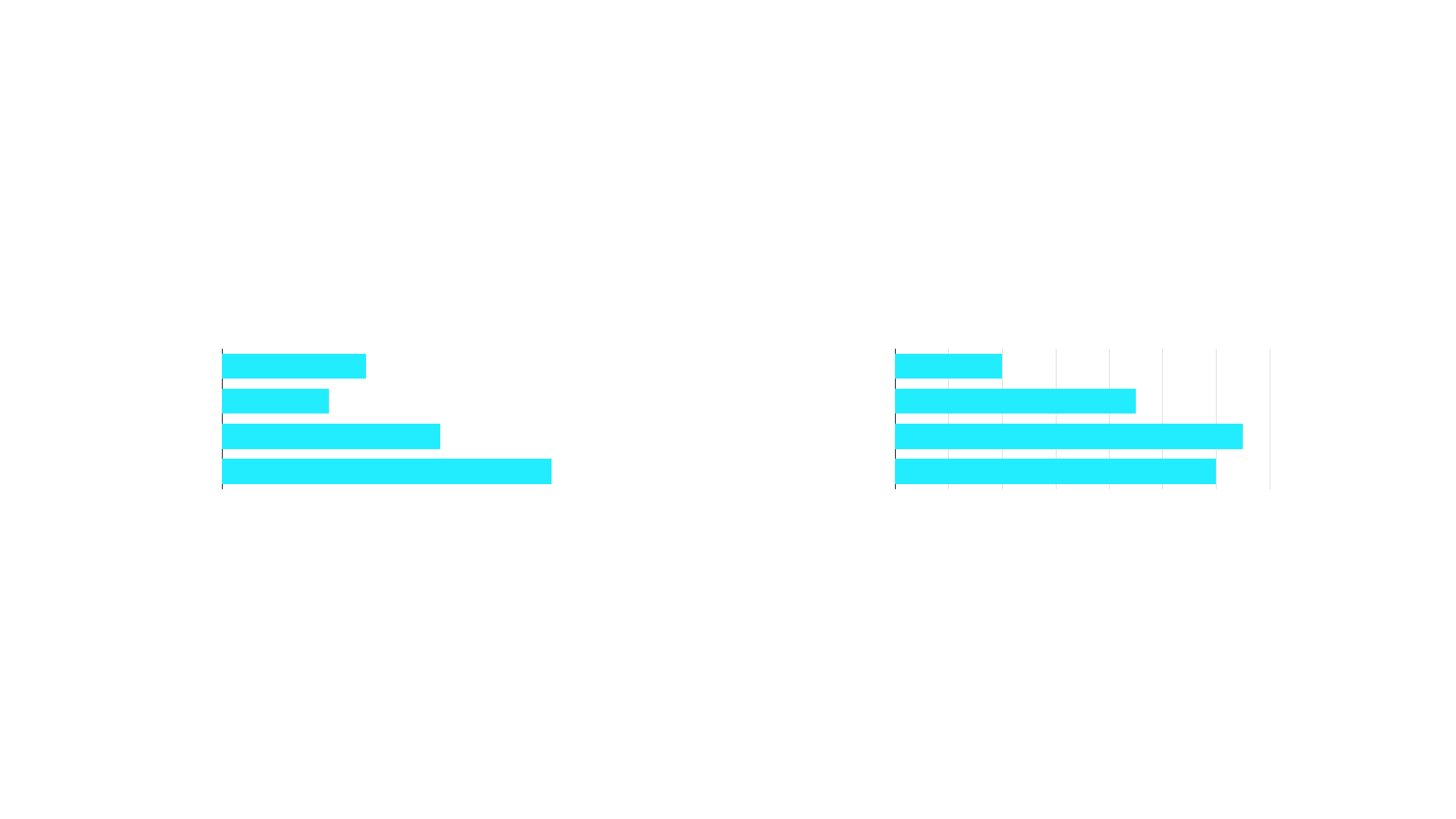

输入本页标题内容
Lorem ipsum dolor sit amet, no pri modo agam facer, timeam adolescens ei sit, eos autem laudem ne. Tota partem elaboraret ius ex, his insolens liberavisse ex, duo dictas laoreet phaedrum et. Lorem ipsum dolor sit amet, no pri modo agam facer, timeam adolescens ei sit, eos autem laudem.
输入您的小标题
输入您的小标题

### Chart

| Category | Region 1 |
|---|---|
| 2007 | 35.0 |
| 2008 | 26.0 |
| 2009 | 53.0 |
| 2010 | 80.0 |

### Chart

| Category | Region 1 |
|---|---|
| 2007 | 20.0 |
| 2008 | 45.0 |
| 2009 | 65.0 |
| 2010 | 60.0 |
45%
35%
60%
80%
30%
60%
80%
70%
Lorem ipsum dolor sit amet, no pri modo agam facer.
Lorem ipsum dolor sit amet, no pri modo agam facer.
Lorem ipsum dolor sit amet, no pri modo agam facer.
Lorem ipsum dolor sit amet, no pri modo agam facer.
Lorem ipsum dolor sit amet, no pri modo agam facer.
Lorem ipsum dolor sit amet, no pri modo agam facer.
Lorem ipsum dolor sit amet, no pri modo agam facer.
Lorem ipsum dolor sit amet, no pri modo agam facer.